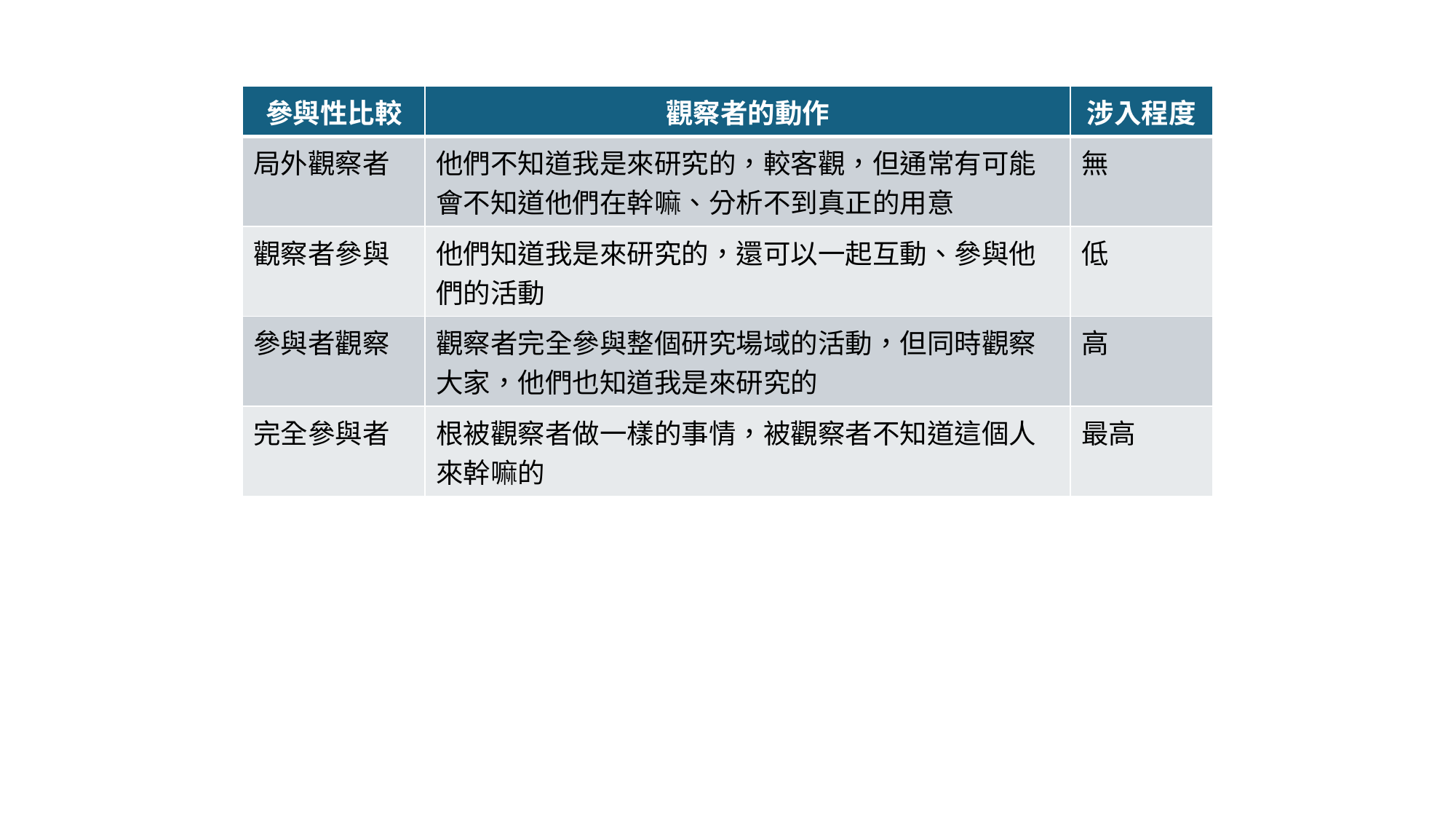

| 參與性比較 | 觀察者的動作 | 涉入程度 |
| --- | --- | --- |
| 局外觀察者 | 他們不知道我是來研究的，較客觀，但通常有可能會不知道他們在幹嘛、分析不到真正的用意 | 無 |
| 觀察者參與 | 他們知道我是來研究的，還可以一起互動、參與他們的活動 | 低 |
| 參與者觀察 | 觀察者完全參與整個研究場域的活動，但同時觀察大家，他們也知道我是來研究的 | 高 |
| 完全參與者 | 根被觀察者做一樣的事情，被觀察者不知道這個人來幹嘛的 | 最高 |